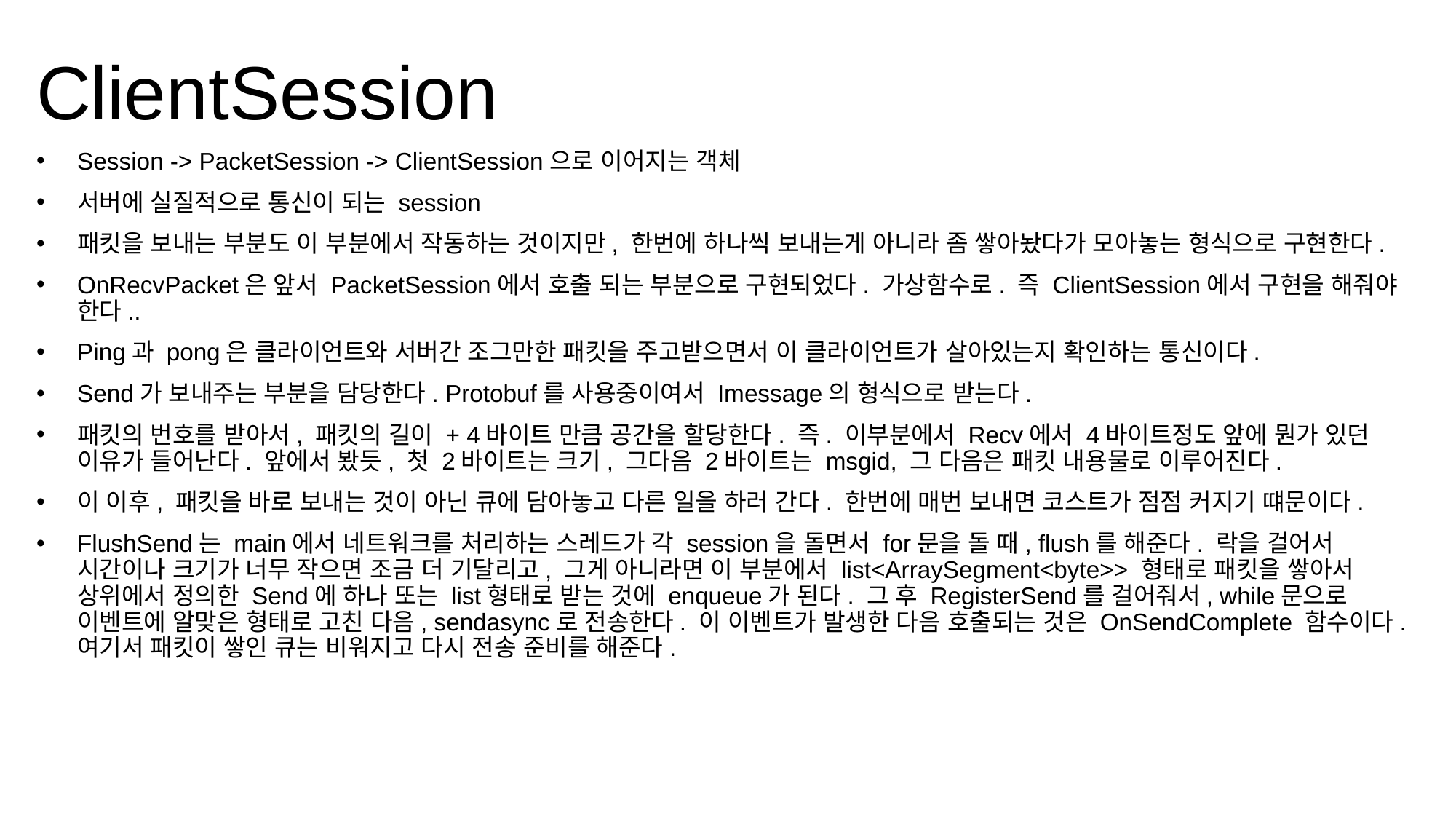

ClientSession
Session -> PacketSession -> ClientSession으로 이어지는 객체
서버에 실질적으로 통신이 되는 session
패킷을 보내는 부분도 이 부분에서 작동하는 것이지만, 한번에 하나씩 보내는게 아니라 좀 쌓아놨다가 모아놓는 형식으로 구현한다.
OnRecvPacket은 앞서 PacketSession에서 호출 되는 부분으로 구현되었다. 가상함수로. 즉 ClientSession에서 구현을 해줘야 한다..
Ping과 pong은 클라이언트와 서버간 조그만한 패킷을 주고받으면서 이 클라이언트가 살아있는지 확인하는 통신이다.
Send가 보내주는 부분을 담당한다. Protobuf를 사용중이여서 Imessage의 형식으로 받는다.
패킷의 번호를 받아서, 패킷의 길이 + 4바이트 만큼 공간을 할당한다. 즉. 이부분에서 Recv에서 4바이트정도 앞에 뭔가 있던 이유가 들어난다. 앞에서 봤듯, 첫 2바이트는 크기, 그다음 2바이트는 msgid, 그 다음은 패킷 내용물로 이루어진다.
이 이후, 패킷을 바로 보내는 것이 아닌 큐에 담아놓고 다른 일을 하러 간다. 한번에 매번 보내면 코스트가 점점 커지기 떄문이다.
FlushSend는 main에서 네트워크를 처리하는 스레드가 각 session을 돌면서 for문을 돌 때, flush를 해준다. 락을 걸어서 시간이나 크기가 너무 작으면 조금 더 기달리고, 그게 아니라면 이 부분에서 list<ArraySegment<byte>> 형태로 패킷을 쌓아서 상위에서 정의한 Send에 하나 또는 list형태로 받는 것에 enqueue가 된다. 그 후 RegisterSend를 걸어줘서, while문으로 이벤트에 알맞은 형태로 고친 다음, sendasync로 전송한다. 이 이벤트가 발생한 다음 호출되는 것은 OnSendComplete 함수이다. 여기서 패킷이 쌓인 큐는 비워지고 다시 전송 준비를 해준다.